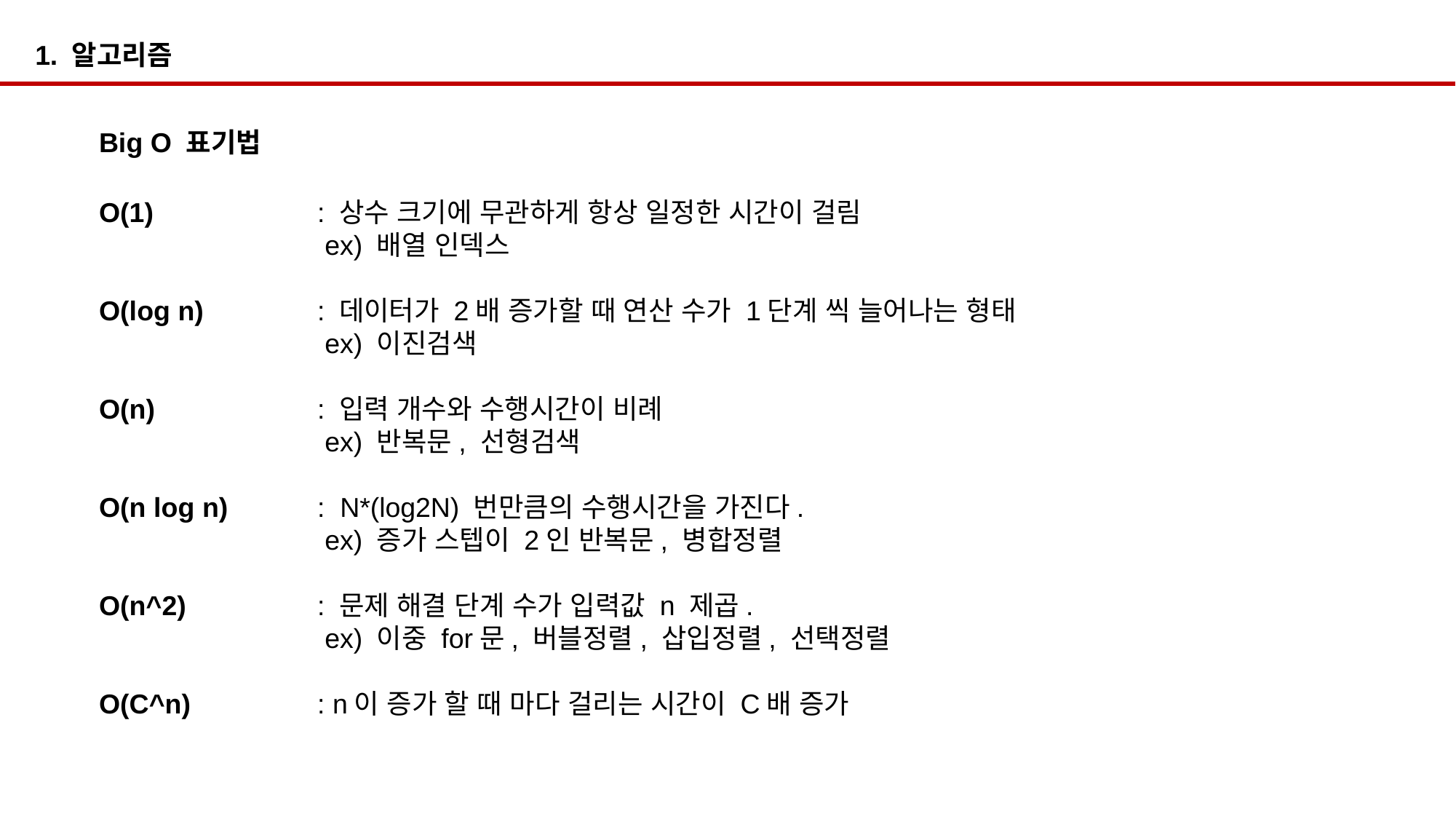

1. 알고리즘
Big O 표기법
O(1) 		: 상수 크기에 무관하게 항상 일정한 시간이 걸림
		 ex) 배열 인덱스

O(log n) 	: 데이터가 2배 증가할 때 연산 수가 1단계 씩 늘어나는 형태
		 ex) 이진검색

O(n)		: 입력 개수와 수행시간이 비례
		 ex) 반복문, 선형검색

O(n log n) 	:  N*(log2N) 번만큼의 수행시간을 가진다.
		 ex) 증가 스텝이 2인 반복문, 병합정렬

O(n^2)		: 문제 해결 단계 수가 입력값 n 제곱.
		 ex) 이중 for문, 버블정렬, 삽입정렬, 선택정렬

O(C^n)		: n이 증가 할 때 마다 걸리는 시간이 C배 증가